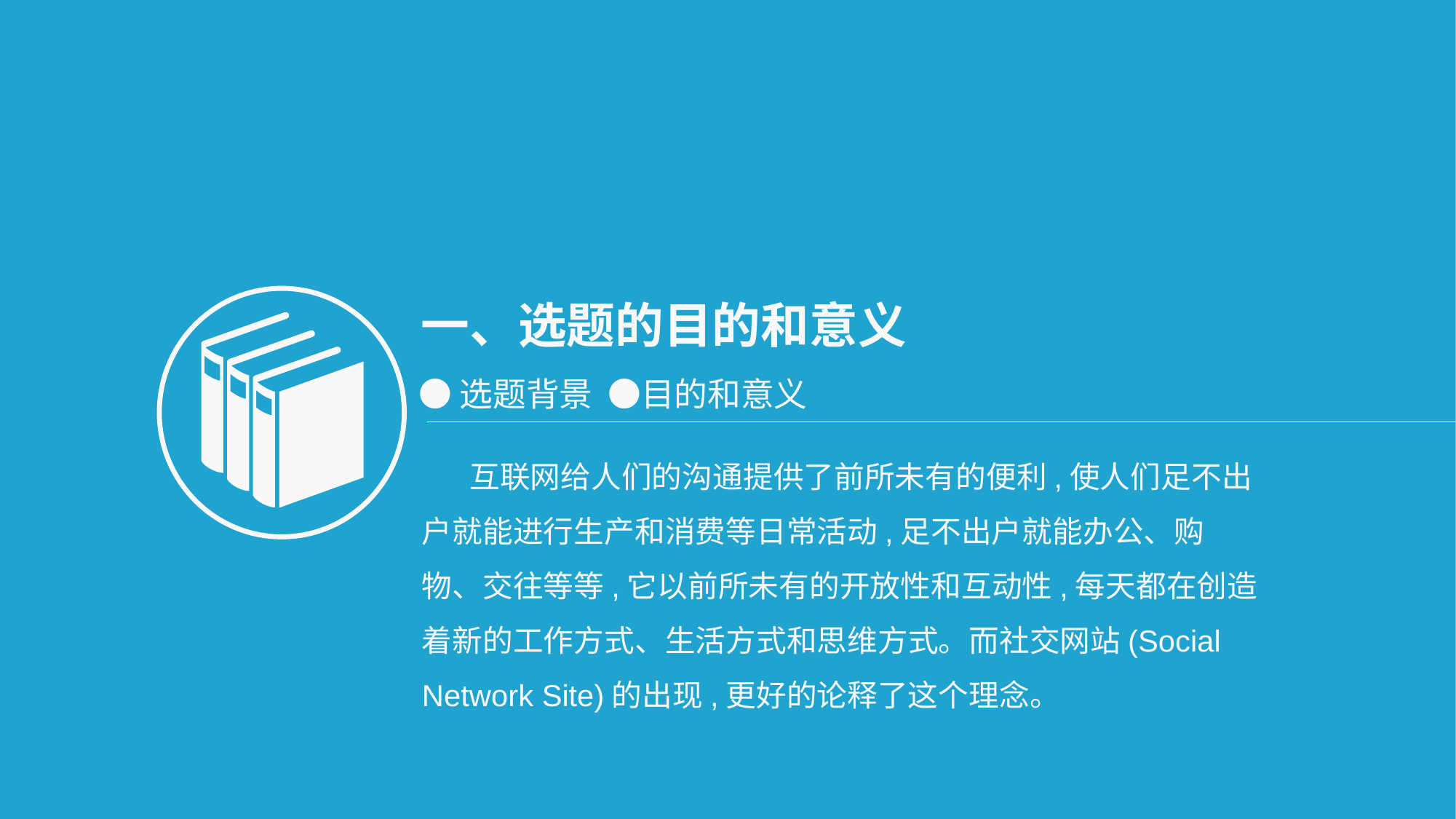

一、选题的目的和意义
●选题背景  ●目的和意义
      互联网给人们的沟通提供了前所未有的便利,使人们足不出户就能进行生产和消费等日常活动,足不出户就能办公、购物、交往等等,它以前所未有的开放性和互动性,每天都在创造着新的工作方式、生活方式和思维方式。而社交网站(Social
Network Site)的出现,更好的论释了这个理念。